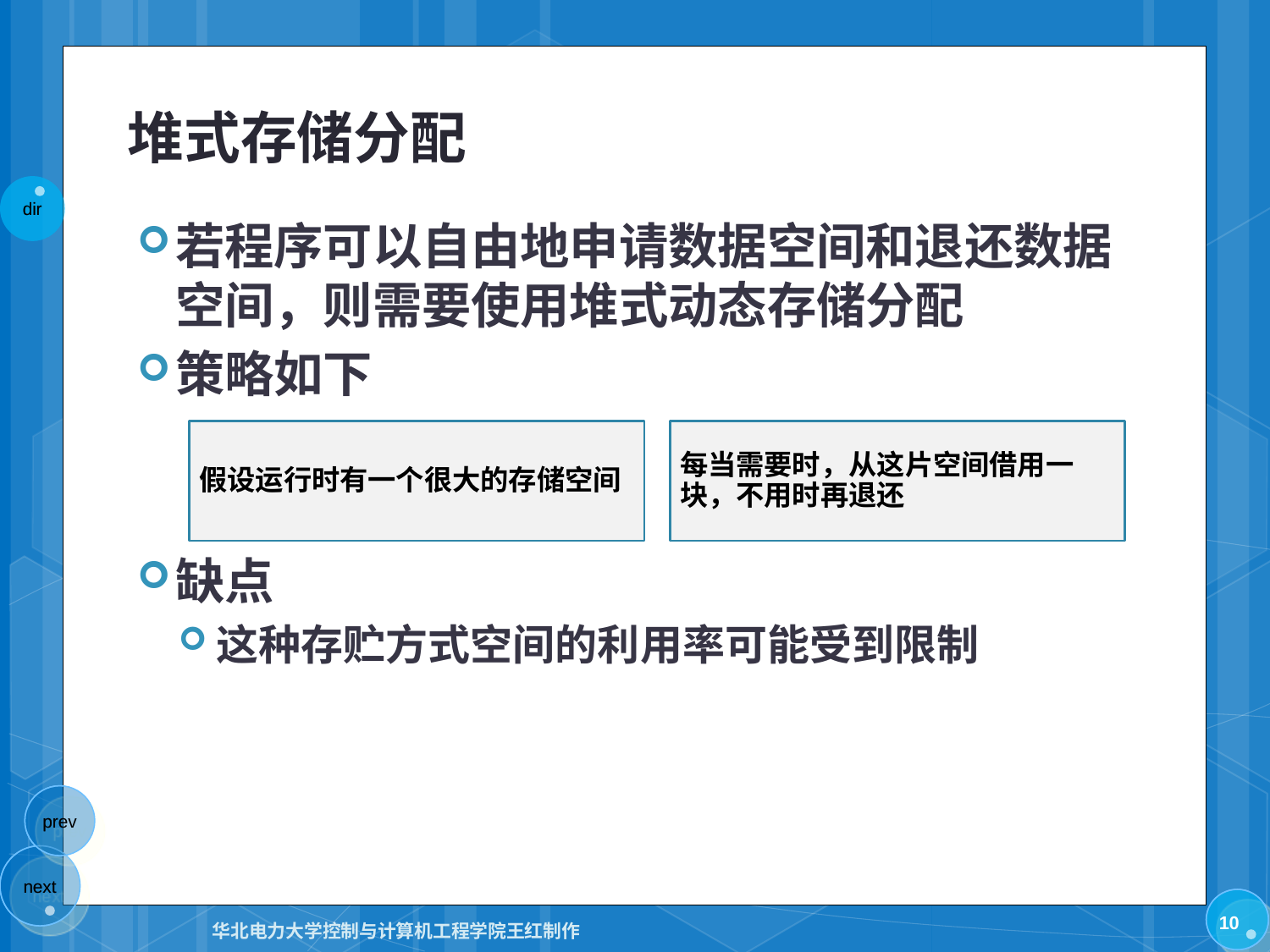

# 堆式存储分配
若程序可以自由地申请数据空间和退还数据空间，则需要使用堆式动态存储分配
策略如下

缺点
这种存贮方式空间的利用率可能受到限制
假设运行时有一个很大的存储空间
每当需要时，从这片空间借用一块，不用时再退还
10
华北电力大学控制与计算机工程学院王红制作